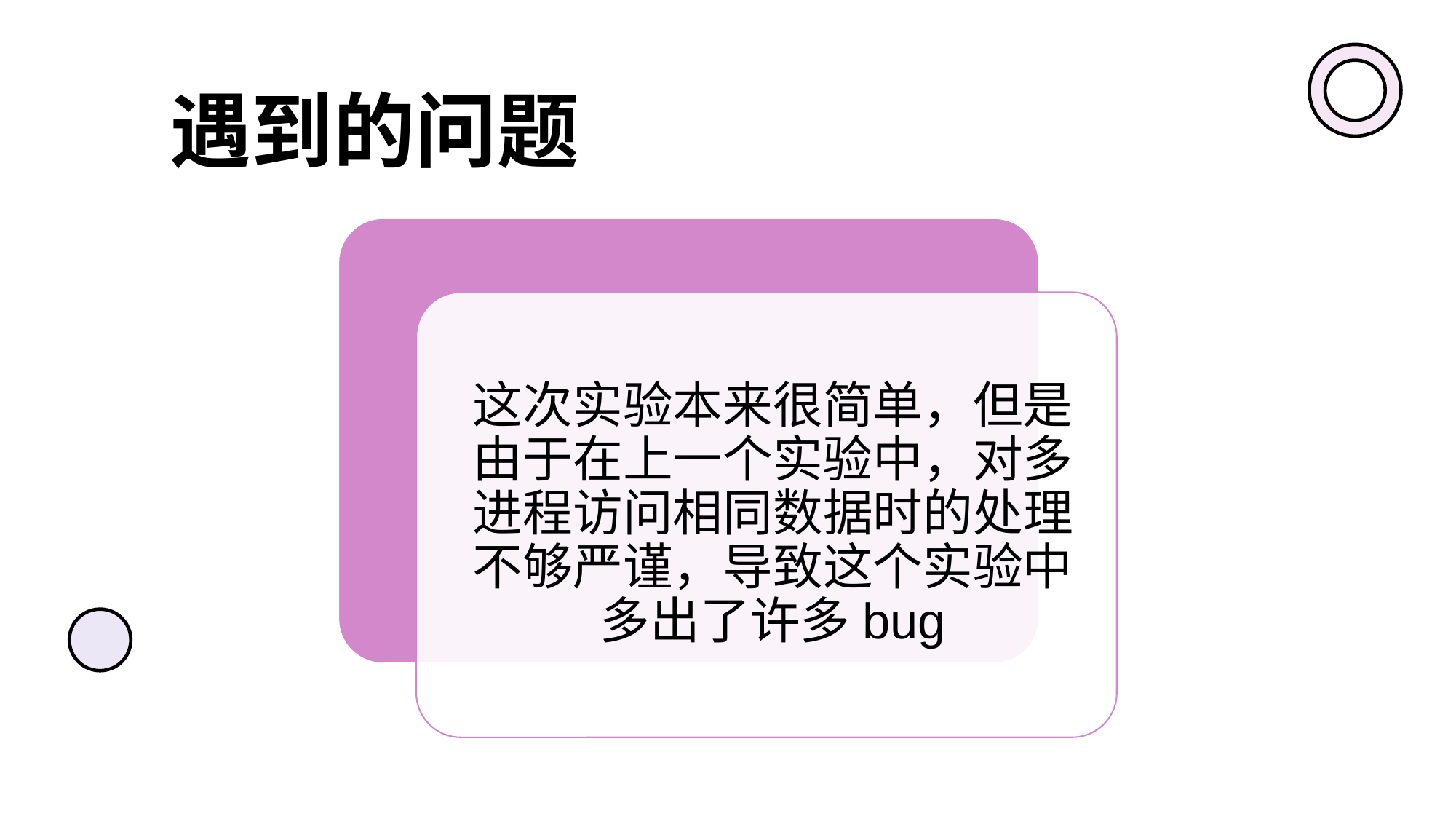

# 遇到的问题

这次实验本来很简单，但是由于在上一个实验中，对多进程访问相同数据时的处理不够严谨，导致这个实验中多出了许多bug